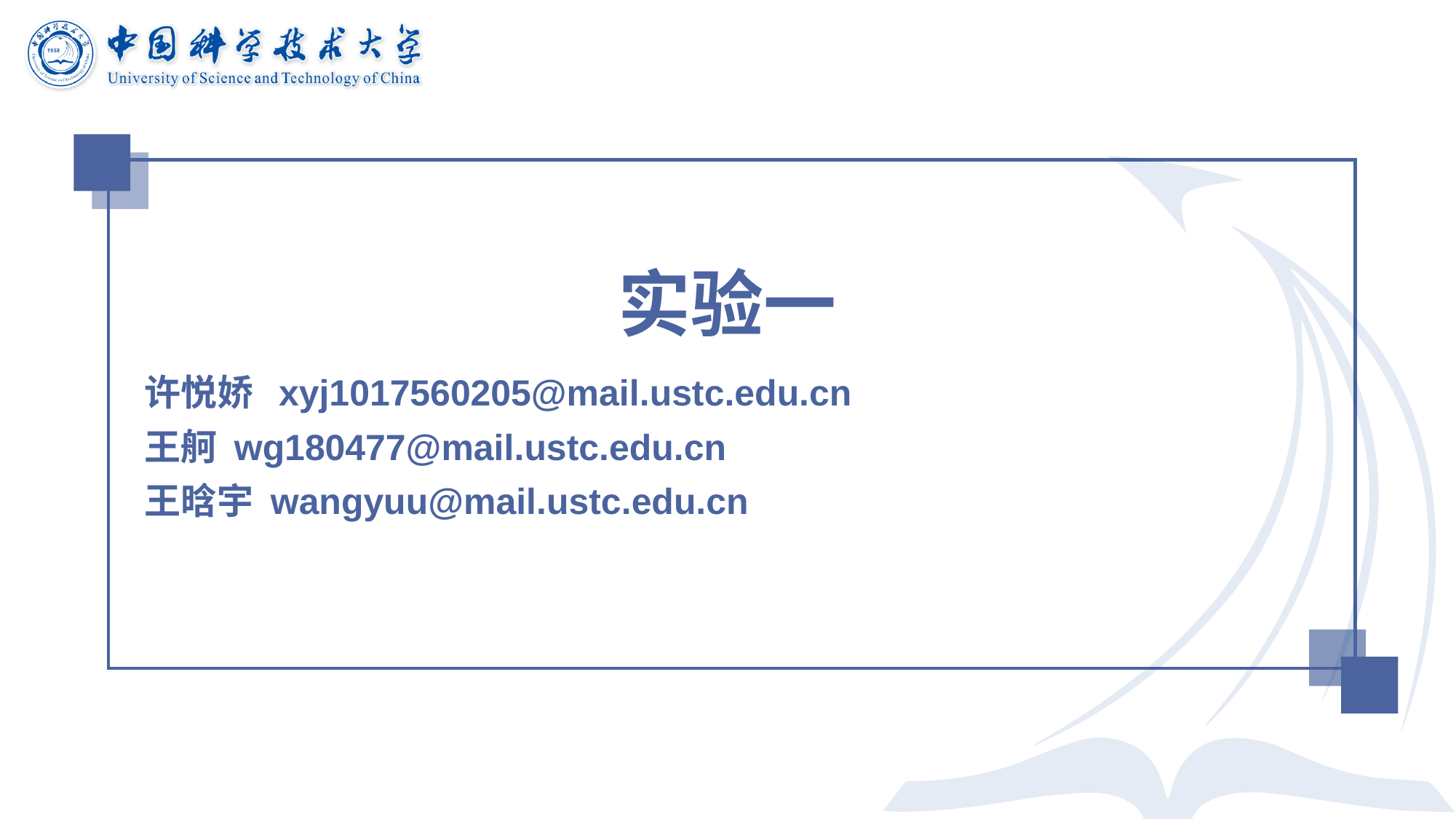

# 实验一
许悦娇  xyj1017560205@mail.ustc.edu.cn
王舸 wg180477@mail.ustc.edu.cn
王晗宇 wangyuu@mail.ustc.edu.cn